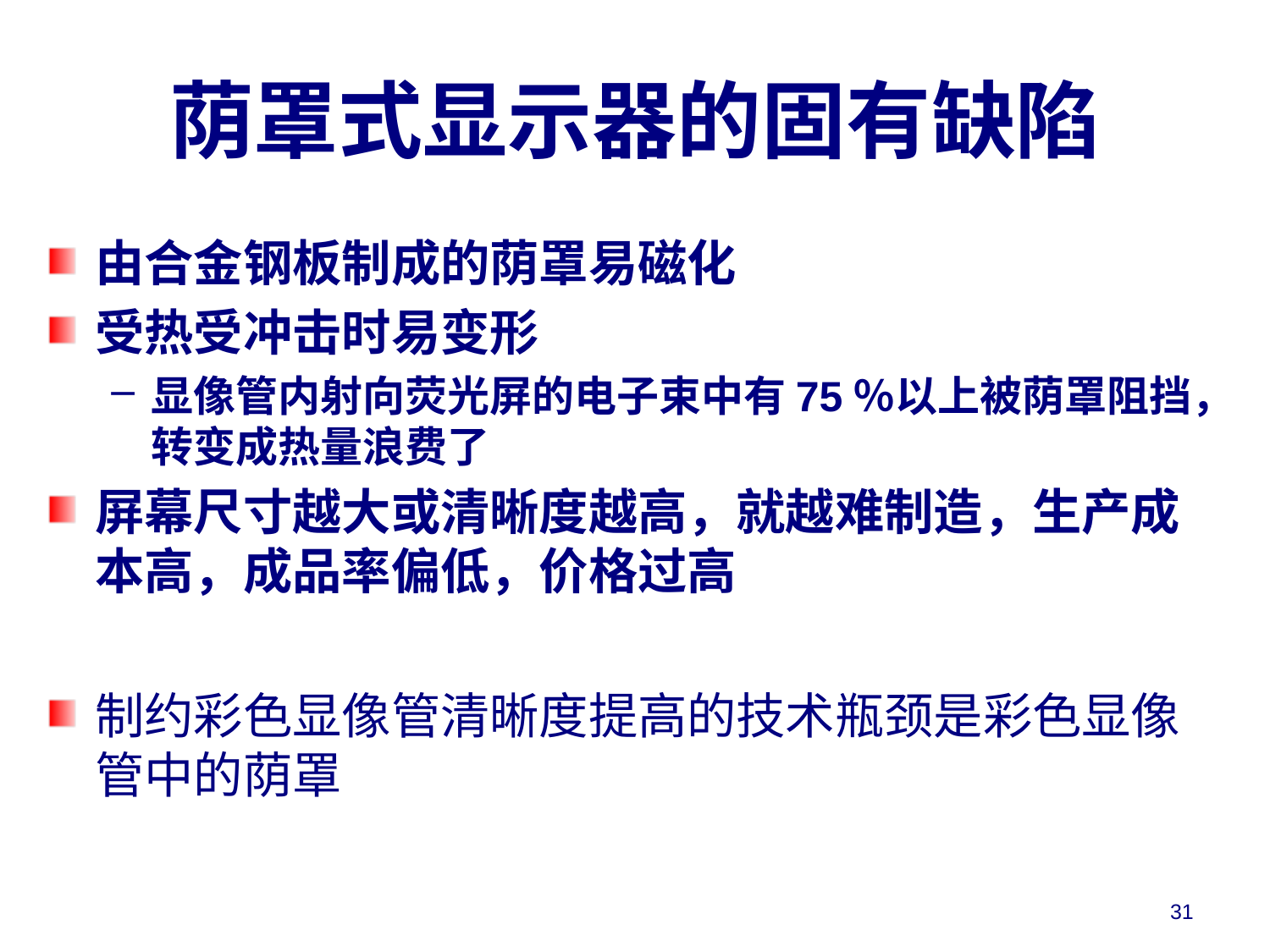

# 荫罩式显示器的固有缺陷
由合金钢板制成的荫罩易磁化
受热受冲击时易变形
显像管内射向荧光屏的电子束中有75％以上被荫罩阻挡，转变成热量浪费了
屏幕尺寸越大或清晰度越高，就越难制造，生产成本高，成品率偏低，价格过高

制约彩色显像管清晰度提高的技术瓶颈是彩色显像管中的荫罩
31